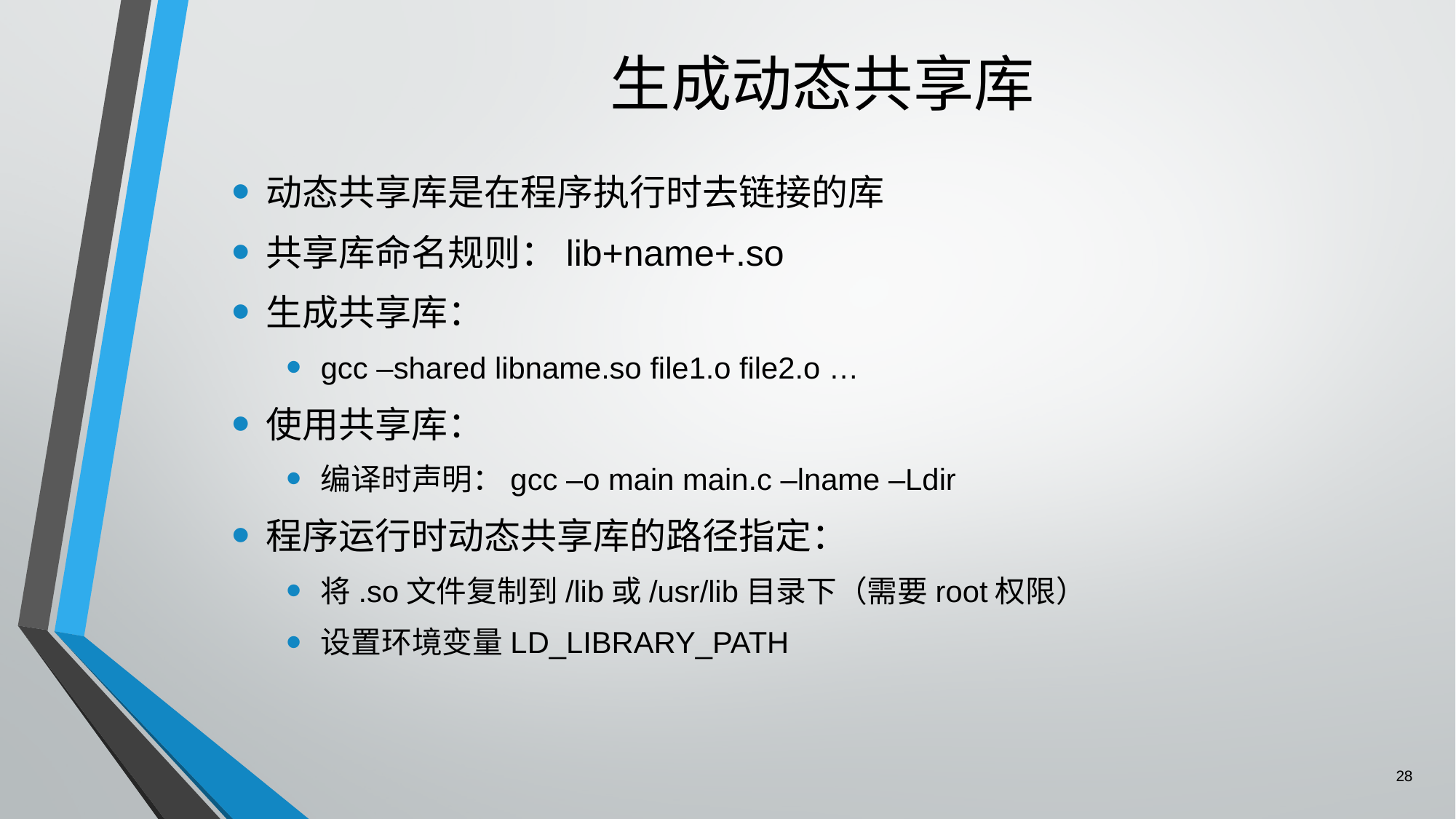

# 生成动态共享库
动态共享库是在程序执行时去链接的库
共享库命名规则：lib+name+.so
生成共享库：
gcc –shared libname.so file1.o file2.o …
使用共享库：
编译时声明：gcc –o main main.c –lname –Ldir
程序运行时动态共享库的路径指定：
将.so文件复制到/lib或/usr/lib目录下（需要root权限）
设置环境变量LD_LIBRARY_PATH
28